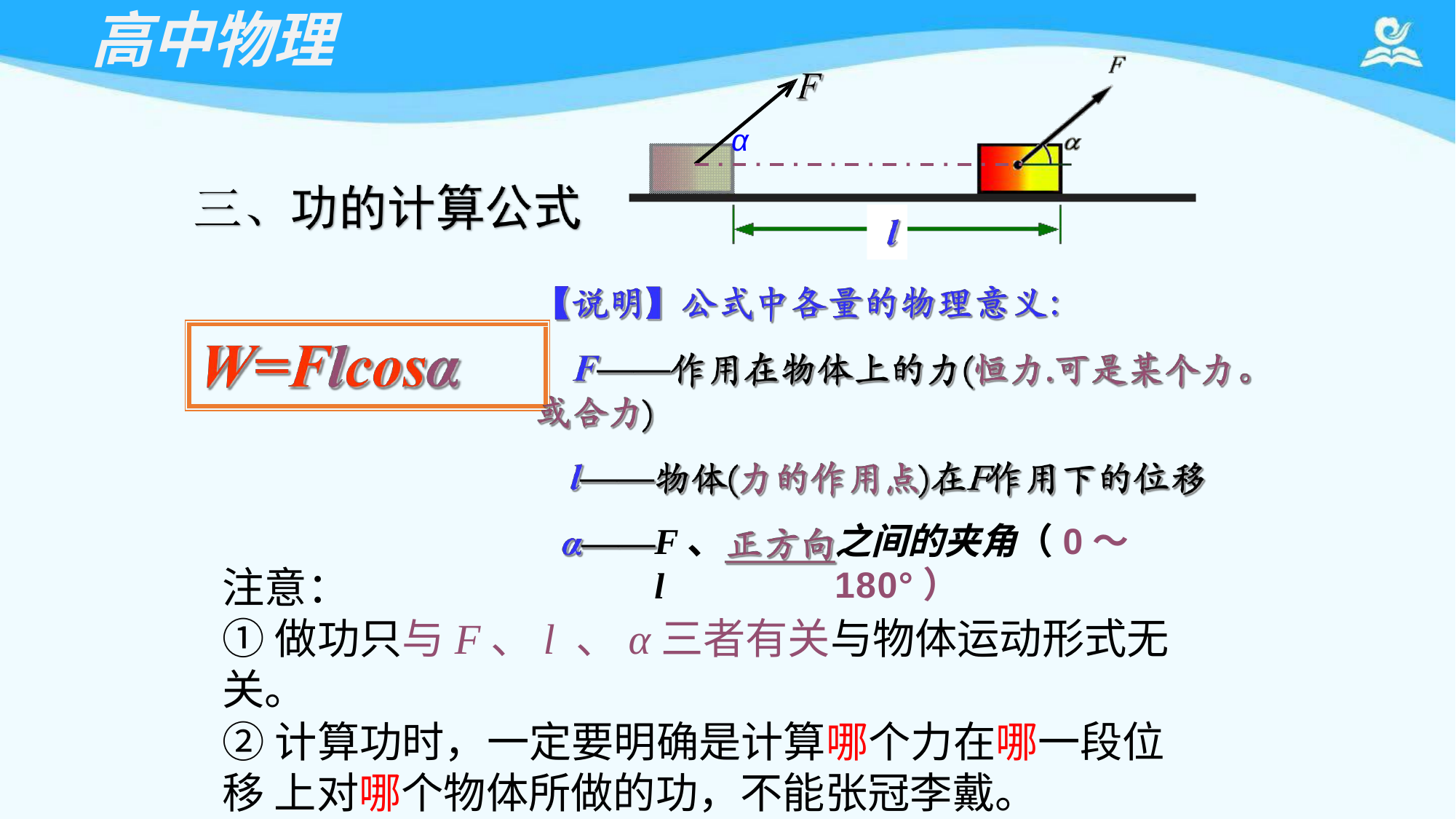

# 高中物理

α

F、l
之间的夹角（0～180°）

注意：
①做功只与F、l 、α三者有关与物体运动形式无关。
②计算功时，一定要明确是计算哪个力在哪一段位移 上对哪个物体所做的功，不能张冠李戴。